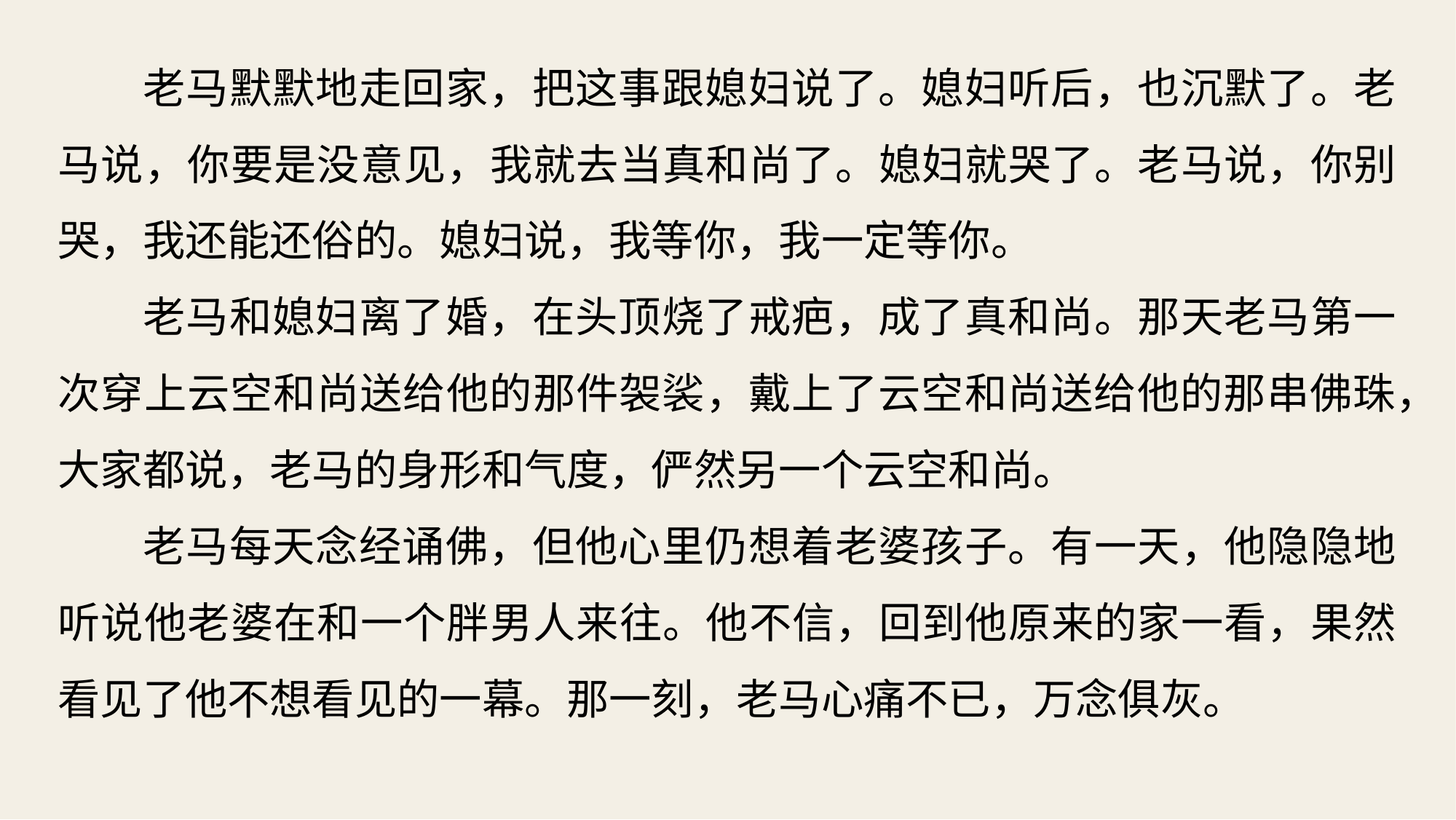

老马默默地走回家，把这事跟媳妇说了。媳妇听后，也沉默了。老马说，你要是没意见，我就去当真和尚了。媳妇就哭了。老马说，你别哭，我还能还俗的。媳妇说，我等你，我一定等你。
老马和媳妇离了婚，在头顶烧了戒疤，成了真和尚。那天老马第一次穿上云空和尚送给他的那件袈裟，戴上了云空和尚送给他的那串佛珠，大家都说，老马的身形和气度，俨然另一个云空和尚。
老马每天念经诵佛，但他心里仍想着老婆孩子。有一天，他隐隐地听说他老婆在和一个胖男人来往。他不信，回到他原来的家一看，果然看见了他不想看见的一幕。那一刻，老马心痛不已，万念俱灰。